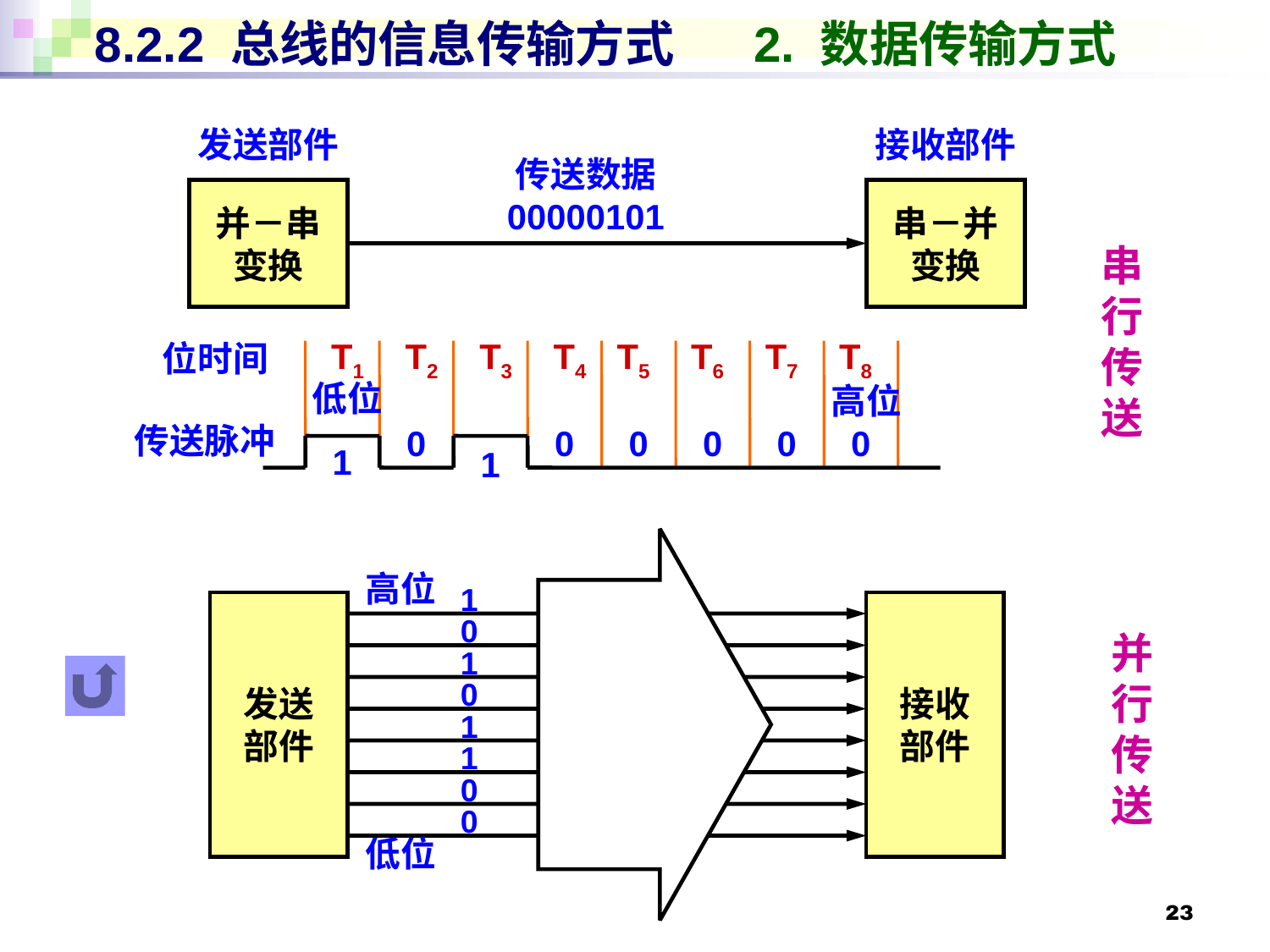

# 8.2.2 总线的信息传输方式      2. 数据传输方式
发送部件
接收部件
传送数据
00000101
并－串
变换
串－并
变换
串行传送

T1
T2
T3
T4
T5
T6
T7
T8
位时间

低位
高位
传送脉冲
0
0
0
0
0
0
1

1

高位
1
发送
部件
接收
部件
0

并行传送
1

0

1

1

0

0

低位

23